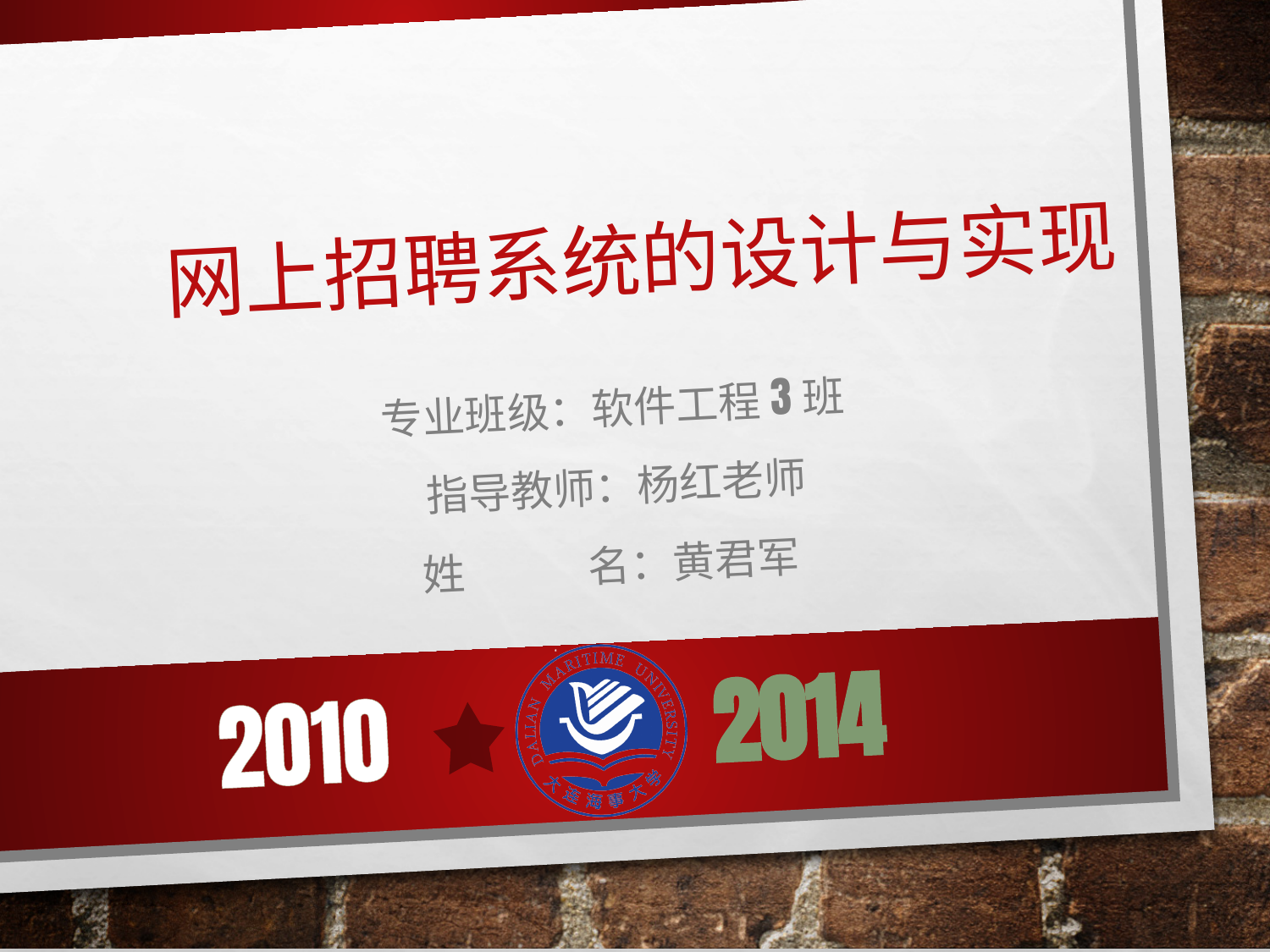

# 网上招聘系统的设计与实现
专业班级：软件工程3班
指导教师：杨红老师
姓             名：黄君军